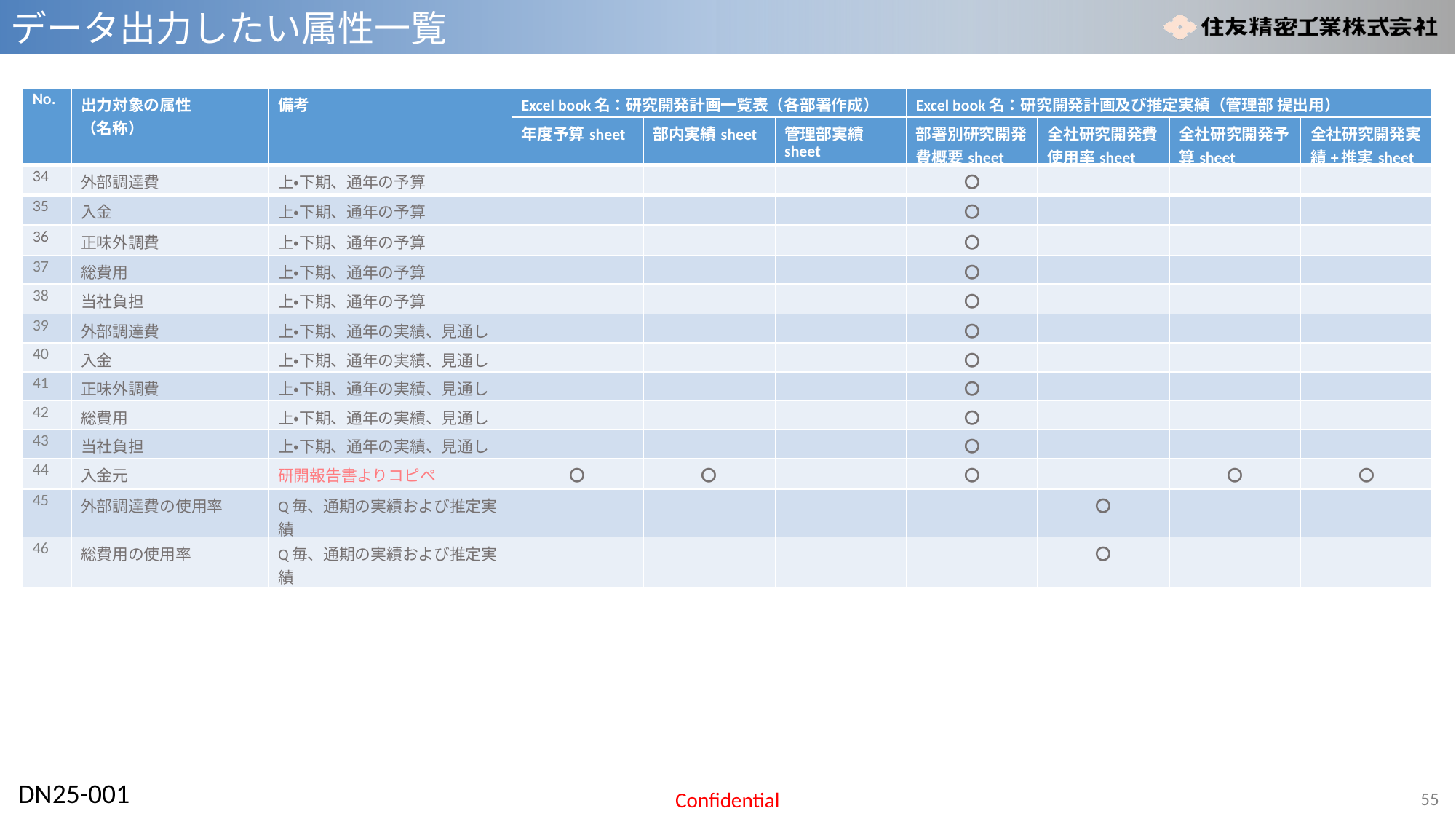

データ出力したい属性一覧
| No. | 出力対象の属性 （名称） | 備考 | Excel book名：研究開発計画一覧表（各部署作成） |  |  | Excel book名：研究開発計画及び推定実績（管理部 提出用） |  |  |  |
| --- | --- | --- | --- | --- | --- | --- | --- | --- | --- |
|  |  |  | 年度予算sheet | 部内実績sheet | 管理部実績 sheet | 部署別研究開発費概要sheet | 全社研究開発費使用率sheet | 全社研究開発予算sheet | 全社研究開発実績+推実sheet |
| 34 | 外部調達費 | 上・下期、通年の予算 |  |  |  | 〇 |  |  |  |
| 35 | 入金 | 上・下期、通年の予算 |  |  |  | 〇 |  |  |  |
| 36 | 正味外調費 | 上・下期、通年の予算 |  |  |  | 〇 |  |  |  |
| 37 | 総費用 | 上・下期、通年の予算 |  |  |  | 〇 |  |  |  |
| 38 | 当社負担 | 上・下期、通年の予算 |  |  |  | 〇 |  |  |  |
| 39 | 外部調達費 | 上・下期、通年の実績、見通し |  |  |  | 〇 |  |  |  |
| 40 | 入金 | 上・下期、通年の実績、見通し |  |  |  | 〇 |  |  |  |
| 41 | 正味外調費 | 上・下期、通年の実績、見通し |  |  |  | 〇 |  |  |  |
| 42 | 総費用 | 上・下期、通年の実績、見通し |  |  |  | 〇 |  |  |  |
| 43 | 当社負担 | 上・下期、通年の実績、見通し |  |  |  | 〇 |  |  |  |
| 44 | 入金元 | 研開報告書よりコピペ | 〇 | 〇 |  | 〇 |  | 〇 | 〇 |
| 45 | 外部調達費の使用率 | Q毎、通期の実績および推定実績 |  |  |  |  | 〇 |  |  |
| 46 | 総費用の使用率 | Q毎、通期の実績および推定実績 |  |  |  |  | 〇 |  |  |